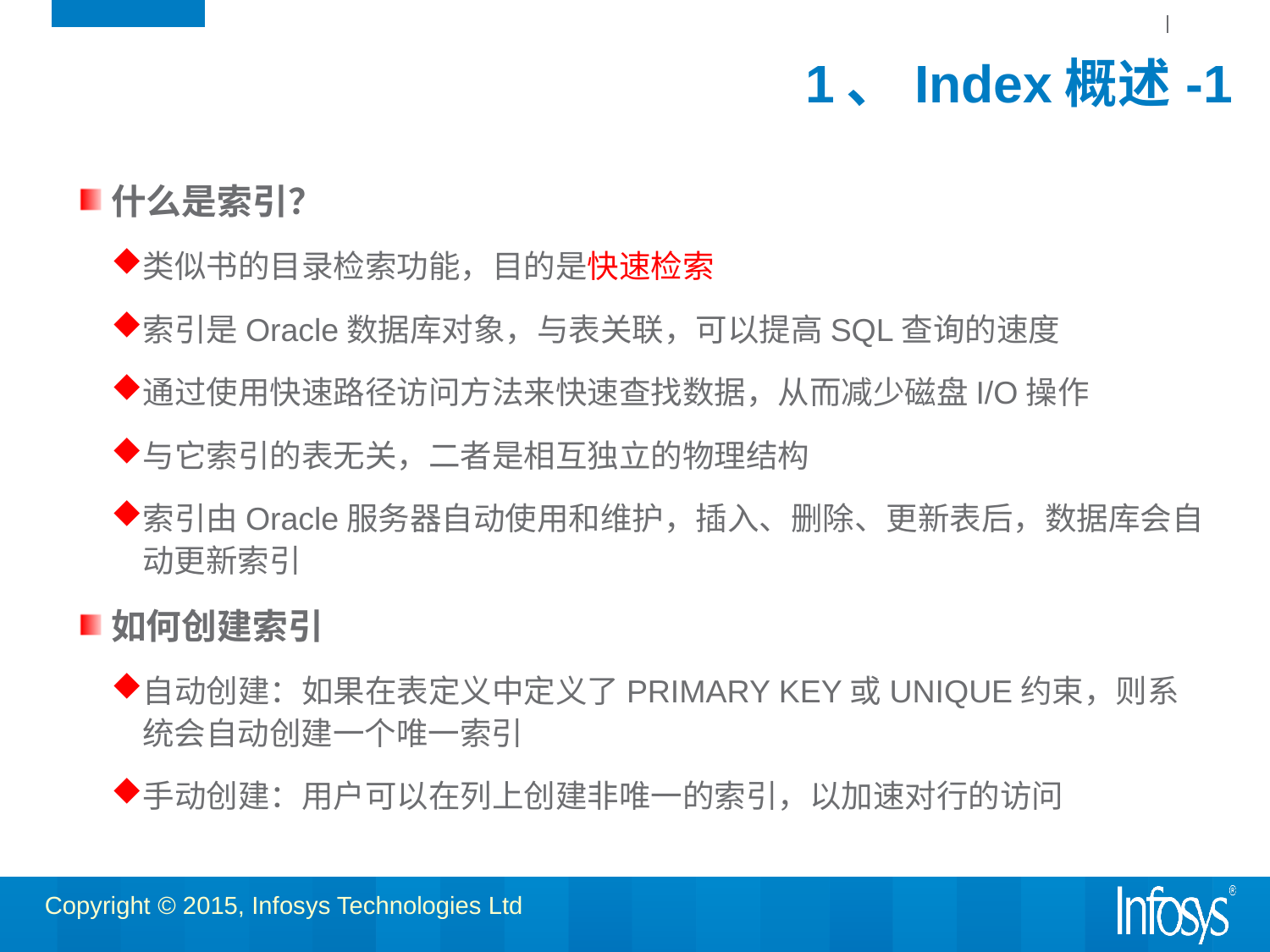

# 1、Index概述-1
什么是索引？
类似书的目录检索功能，目的是快速检索
索引是Oracle数据库对象，与表关联，可以提高SQL查询的速度
通过使用快速路径访问方法来快速查找数据，从而减少磁盘I/O操作
与它索引的表无关，二者是相互独立的物理结构
索引由Oracle服务器自动使用和维护，插入、删除、更新表后，数据库会自动更新索引
如何创建索引
自动创建：如果在表定义中定义了PRIMARY KEY或UNIQUE约束，则系统会自动创建一个唯一索引
手动创建：用户可以在列上创建非唯一的索引，以加速对行的访问